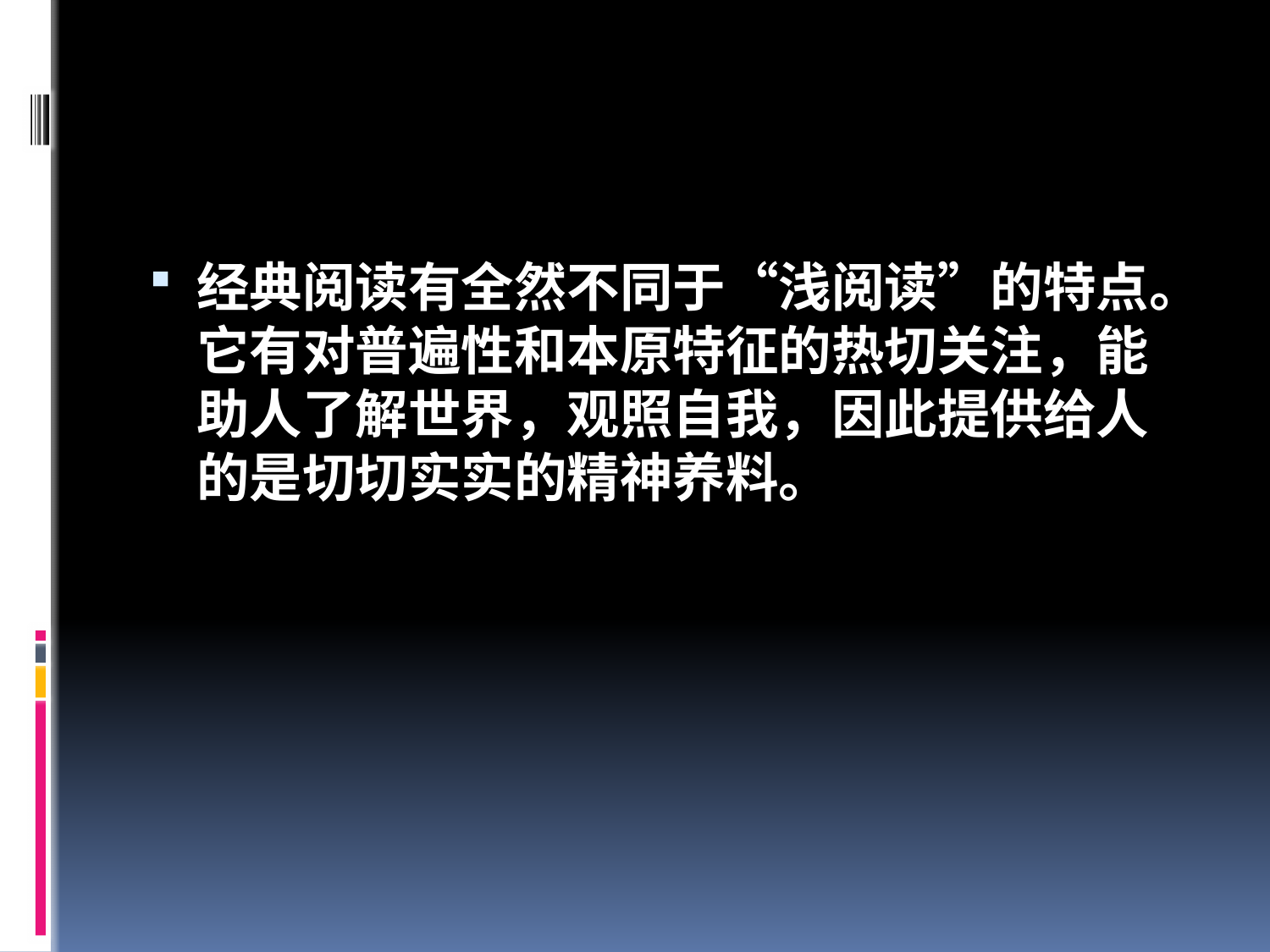

#
经典阅读有全然不同于“浅阅读”的特点。它有对普遍性和本原特征的热切关注，能助人了解世界，观照自我，因此提供给人的是切切实实的精神养料。